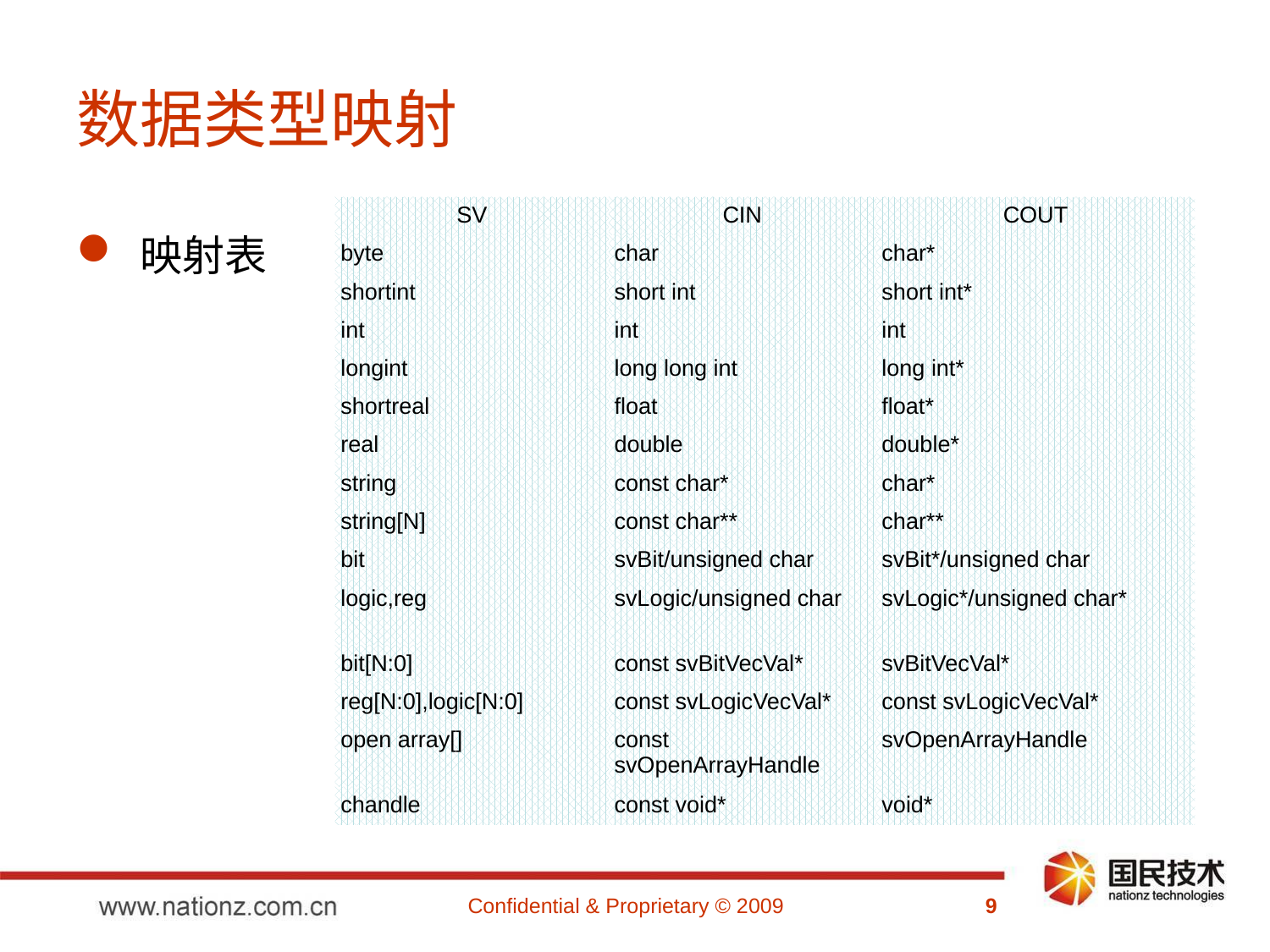

# 数据类型映射
| SV | CIN | COUT |
| --- | --- | --- |
| byte | char | char\* |
| shortint | short int | short int\* |
| int | int | int |
| longint | long long int | long int\* |
| shortreal | float | float\* |
| real | double | double\* |
| string | const char\* | char\* |
| string[N] | const char\*\* | char\*\* |
| bit | svBit/unsigned char | svBit\*/unsigned char |
| logic,reg | svLogic/unsigned char | svLogic\*/unsigned char\* |
| bit[N:0] | const svBitVecVal\* | svBitVecVal\* |
| reg[N:0],logic[N:0] | const svLogicVecVal\* | const svLogicVecVal\* |
| open array[] | const svOpenArrayHandle | svOpenArrayHandle |
| chandle | const void\* | void\* |
映射表

Confidential & Proprietary © 2009
9